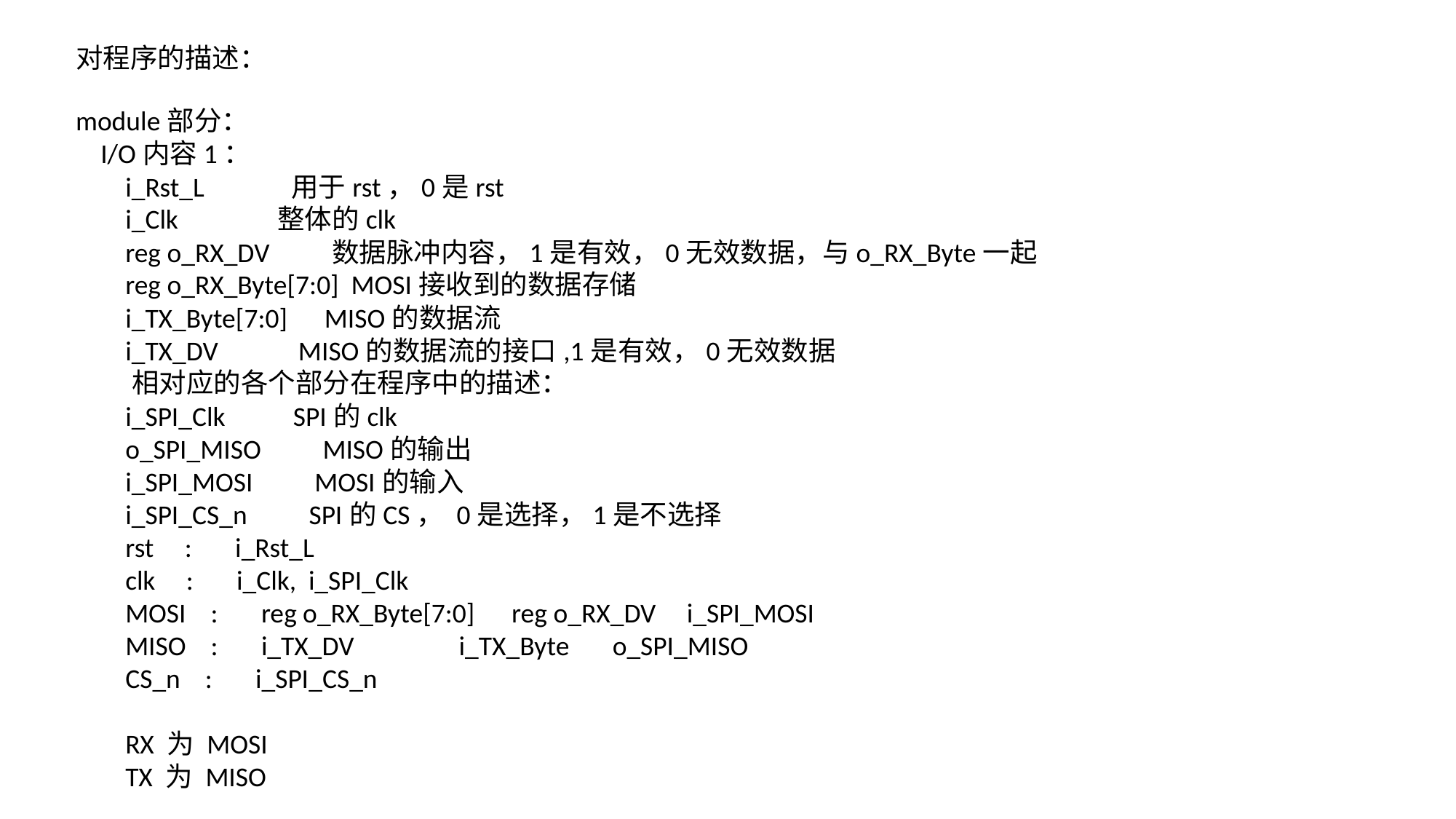

对程序的描述：
module部分：
    I/O内容1：
        i_Rst_L             用于rst，0是rst
        i_Clk               整体的clk
        reg o_RX_DV         数据脉冲内容，1是有效，0无效数据，与o_RX_Byte一起
        reg o_RX_Byte[7:0]  MOSI接收到的数据存储
        i_TX_Byte[7:0]      MISO的数据流
        i_TX_DV             MISO的数据流的接口,1是有效，0无效数据
        相对应的各个部分在程序中的描述：
        i_SPI_Clk           SPI的clk
        o_SPI_MISO          MISO的输出
        i_SPI_MOSI          MOSI的输入
        i_SPI_CS_n          SPI的CS， 0是选择，1是不选择
        rst     :       i_Rst_L
        clk     :       i_Clk,  i_SPI_Clk
        MOSI    :       reg o_RX_Byte[7:0]      reg o_RX_DV     i_SPI_MOSI
        MISO    :       i_TX_DV                 i_TX_Byte       o_SPI_MISO
        CS_n    :       i_SPI_CS_n

        RX 为 MOSI
        TX 为 MISO